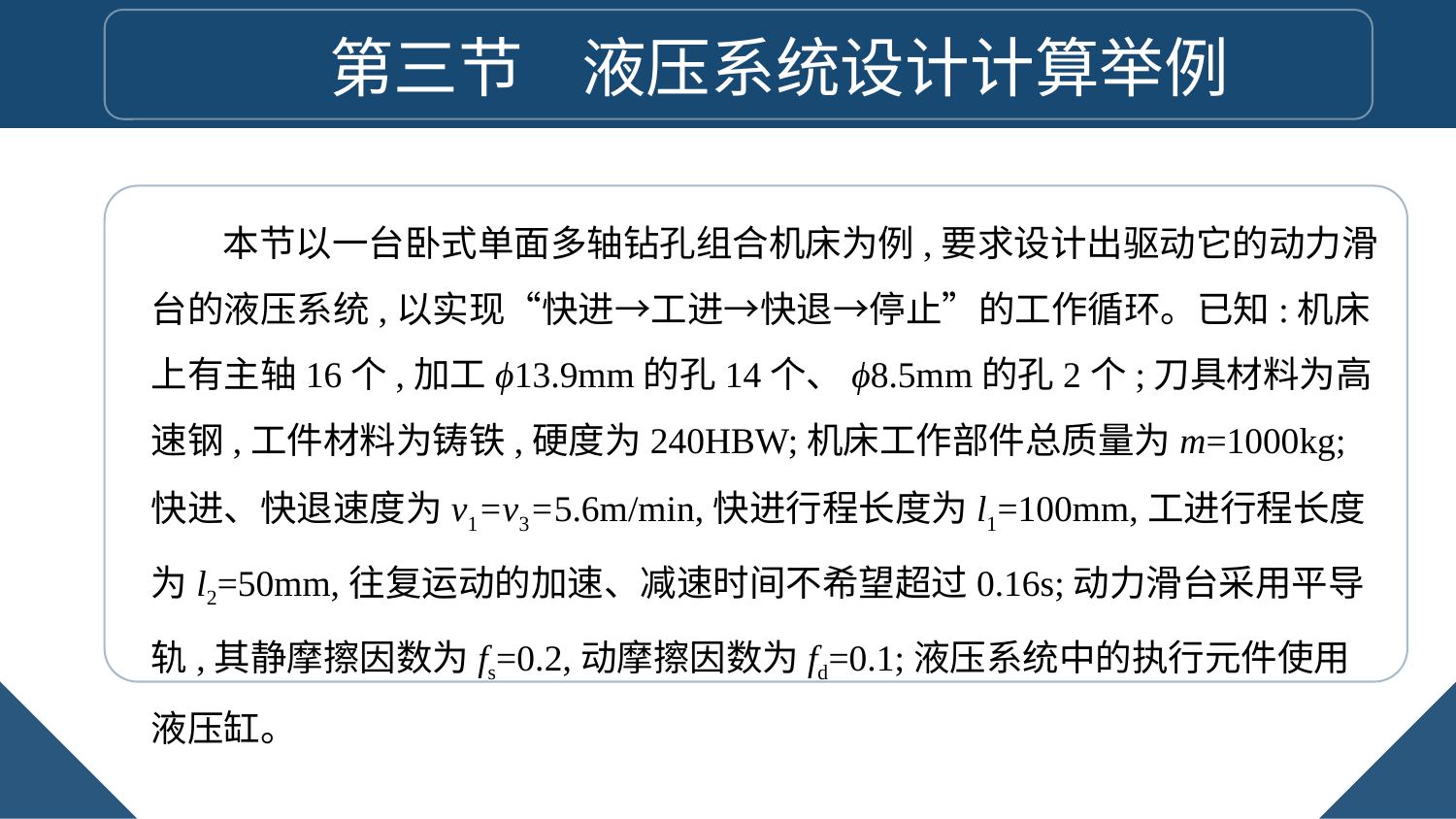

第三节    液压系统设计计算举例

本节以一台卧式单面多轴钻孔组合机床为例,要求设计出驱动它的动力滑台的液压系统,以实现“快进→工进→快退→停止”的工作循环。已知:机床上有主轴16个,加工ϕ13.9mm的孔14个、ϕ8.5mm的孔2个;刀具材料为高速钢,工件材料为铸铁,硬度为240HBW;机床工作部件总质量为m=1000kg;快进、快退速度为v1=v3=5.6m/min,快进行程长度为l1=100mm,工进行程长度为l2=50mm,往复运动的加速、减速时间不希望超过0.16s;动力滑台采用平导轨,其静摩擦因数为fs=0.2,动摩擦因数为fd=0.1;液压系统中的执行元件使用液压缸。